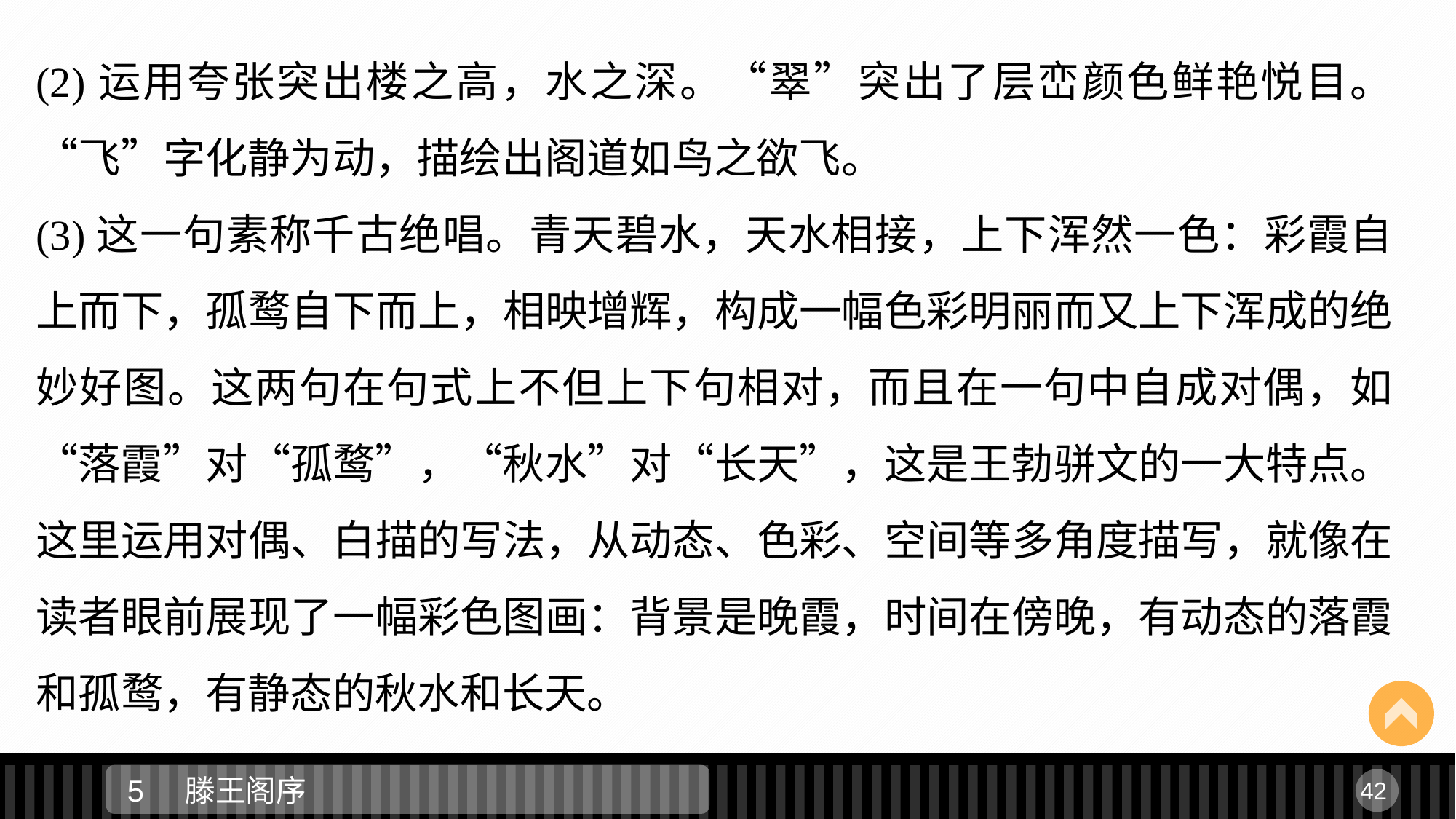

(2)运用夸张突出楼之高，水之深。“翠”突出了层峦颜色鲜艳悦目。“飞”字化静为动，描绘出阁道如鸟之欲飞。
(3)这一句素称千古绝唱。青天碧水，天水相接，上下浑然一色：彩霞自上而下，孤鹜自下而上，相映增辉，构成一幅色彩明丽而又上下浑成的绝妙好图。这两句在句式上不但上下句相对，而且在一句中自成对偶，如“落霞”对“孤鹜”，“秋水”对“长天”，这是王勃骈文的一大特点。这里运用对偶、白描的写法，从动态、色彩、空间等多角度描写，就像在读者眼前展现了一幅彩色图画：背景是晚霞，时间在傍晚，有动态的落霞和孤鹜，有静态的秋水和长天。